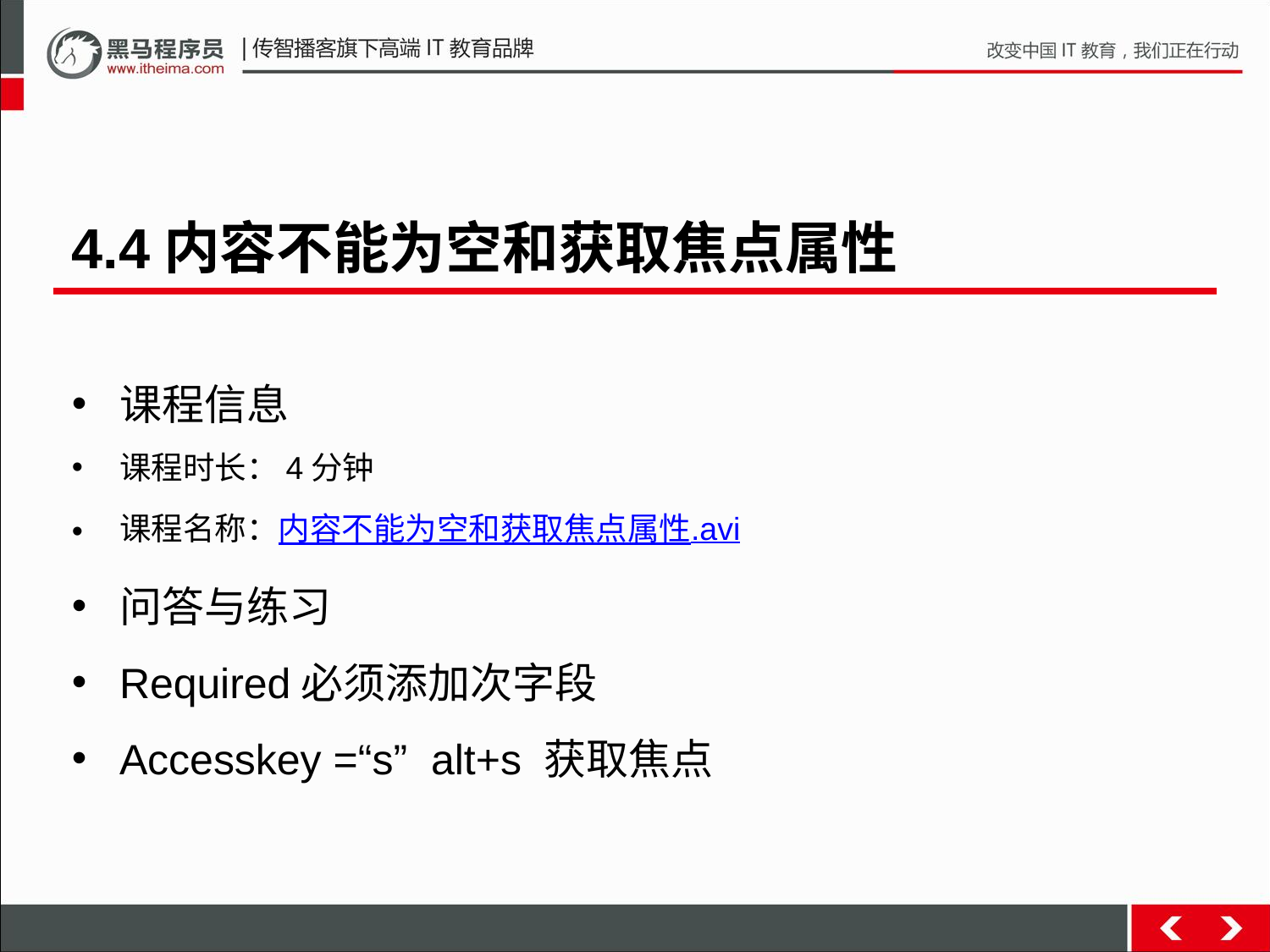

4.4内容不能为空和获取焦点属性
课程信息
课程时长：4分钟
课程名称：内容不能为空和获取焦点属性.avi
问答与练习
Required必须添加次字段
Accesskey =“s”  alt+s 获取焦点